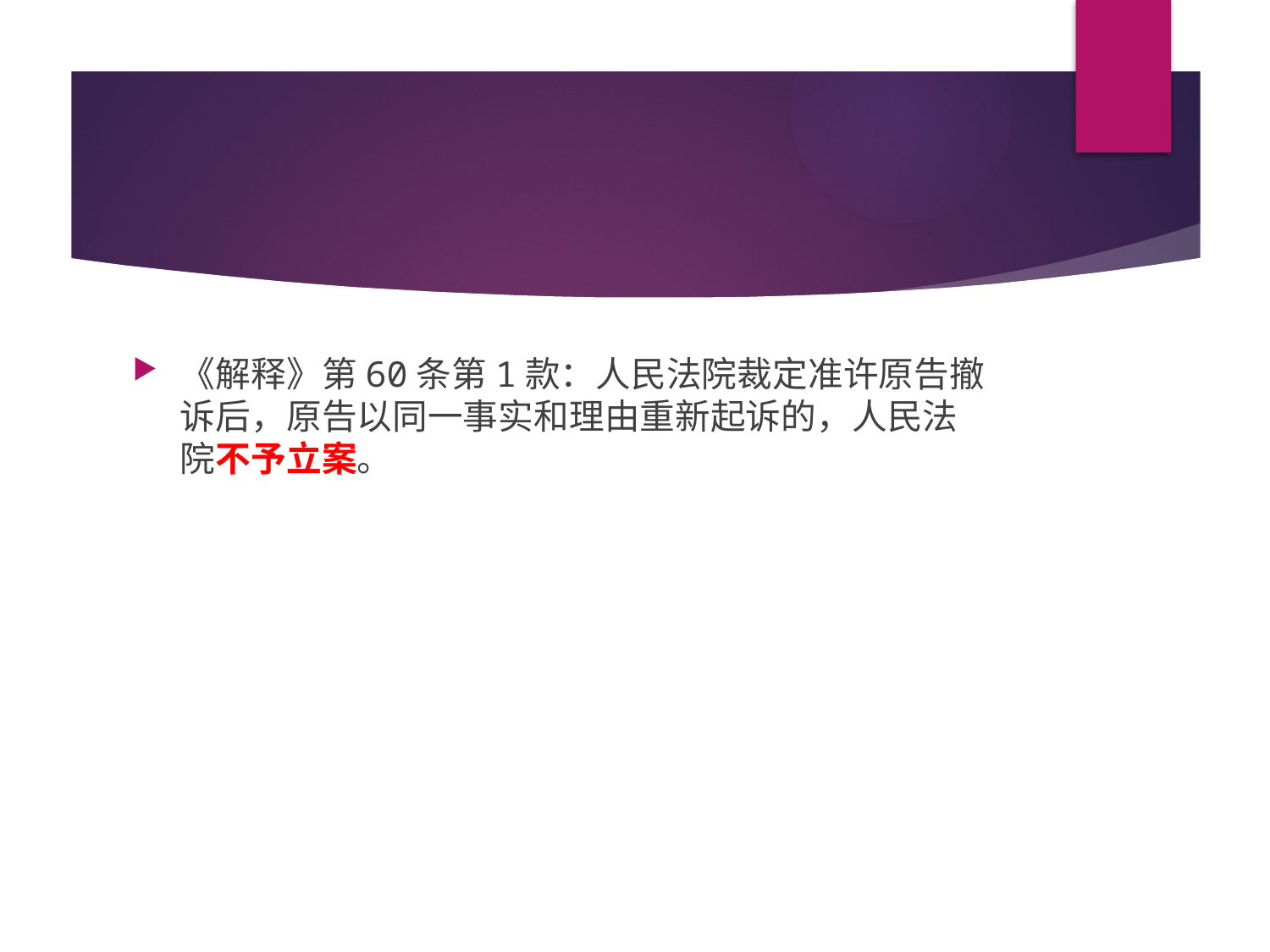

#
《解释》第60条第1款：人民法院裁定准许原告撤诉后，原告以同一事实和理由重新起诉的，人民法院不予立案。